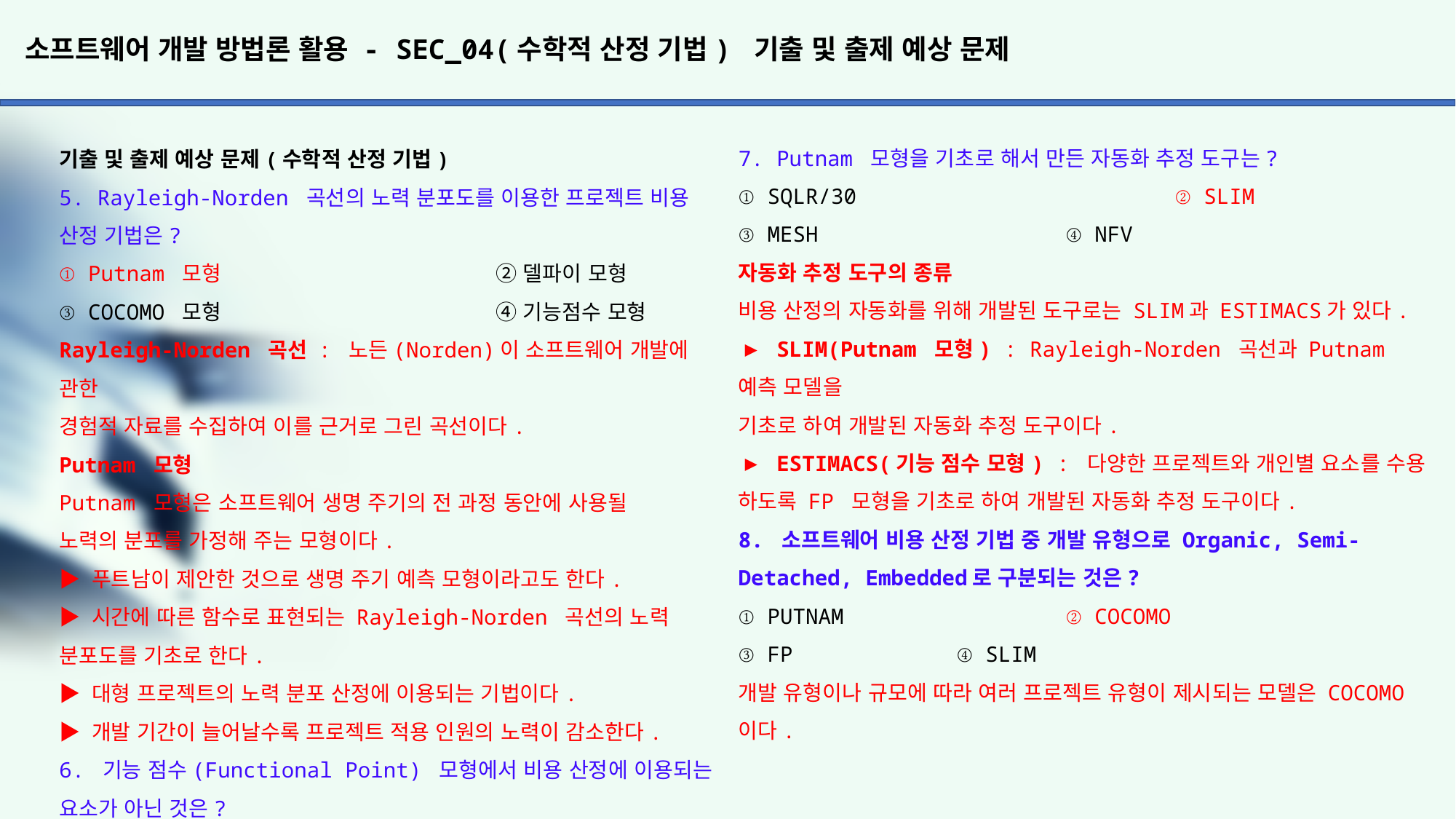

# 소프트웨어 개발 방법론 활용 - SEC_04(수학적 산정 기법) 기출 및 출제 예상 문제
7. Putnam 모형을 기초로 해서 만든 자동화 추정 도구는?
① SQLR/30			② SLIM
③ MESH			④ NFV
자동화 추정 도구의 종류
비용 산정의 자동화를 위해 개발된 도구로는 SLIM과 ESTIMACS가 있다.
▶ SLIM(Putnam 모형) : Rayleigh-Norden 곡선과 Putnam 예측 모델을
기초로 하여 개발된 자동화 추정 도구이다.
▶ ESTIMACS(기능 점수 모형) : 다양한 프로젝트와 개인별 요소를 수용
하도록 FP 모형을 기초로 하여 개발된 자동화 추정 도구이다.
8. 소프트웨어 비용 산정 기법 중 개발 유형으로 Organic, Semi-
Detached, Embedded로 구분되는 것은?
① PUTNAM 		② COCOMO
③ FP 		④ SLIM
개발 유형이나 규모에 따라 여러 프로젝트 유형이 제시되는 모델은 COCOMO 이다.

기출 및 출제 예상 문제(수학적 산정 기법)
5. Rayleigh-Norden 곡선의 노력 분포도를 이용한 프로젝트 비용
산정 기법은?
① Putnam 모형			② 델파이 모형
③ COCOMO 모형			④ 기능점수 모형
Rayleigh-Norden 곡선 : 노든(Norden)이 소프트웨어 개발에 관한
경험적 자료를 수집하여 이를 근거로 그린 곡선이다.
Putnam 모형
Putnam 모형은 소프트웨어 생명 주기의 전 과정 동안에 사용될
노력의 분포를 가정해 주는 모형이다.
▶ 푸트남이 제안한 것으로 생명 주기 예측 모형이라고도 한다.
▶ 시간에 따른 함수로 표현되는 Rayleigh-Norden 곡선의 노력 분포도를 기초로 한다.
▶ 대형 프로젝트의 노력 분포 산정에 이용되는 기법이다.
▶ 개발 기간이 늘어날수록 프로젝트 적용 인원의 노력이 감소한다.
6. 기능 점수(Functional Point) 모형에서 비용 산정에 이용되는 요소가 아닌 것은?
① 클래스 인터페이스		② 명령어(사용자 질의수)
③ 데이터 파일			④ 출력 보고서
기능 점수(FP) 모형의 비용 산정 요인에는 자료 입력(입력 양식),
정보 출력(출력 보고서), 명령어(사용자 질의수), 데이터 파일, 필요한 외부 루틴과의 인터페이스가 있다.